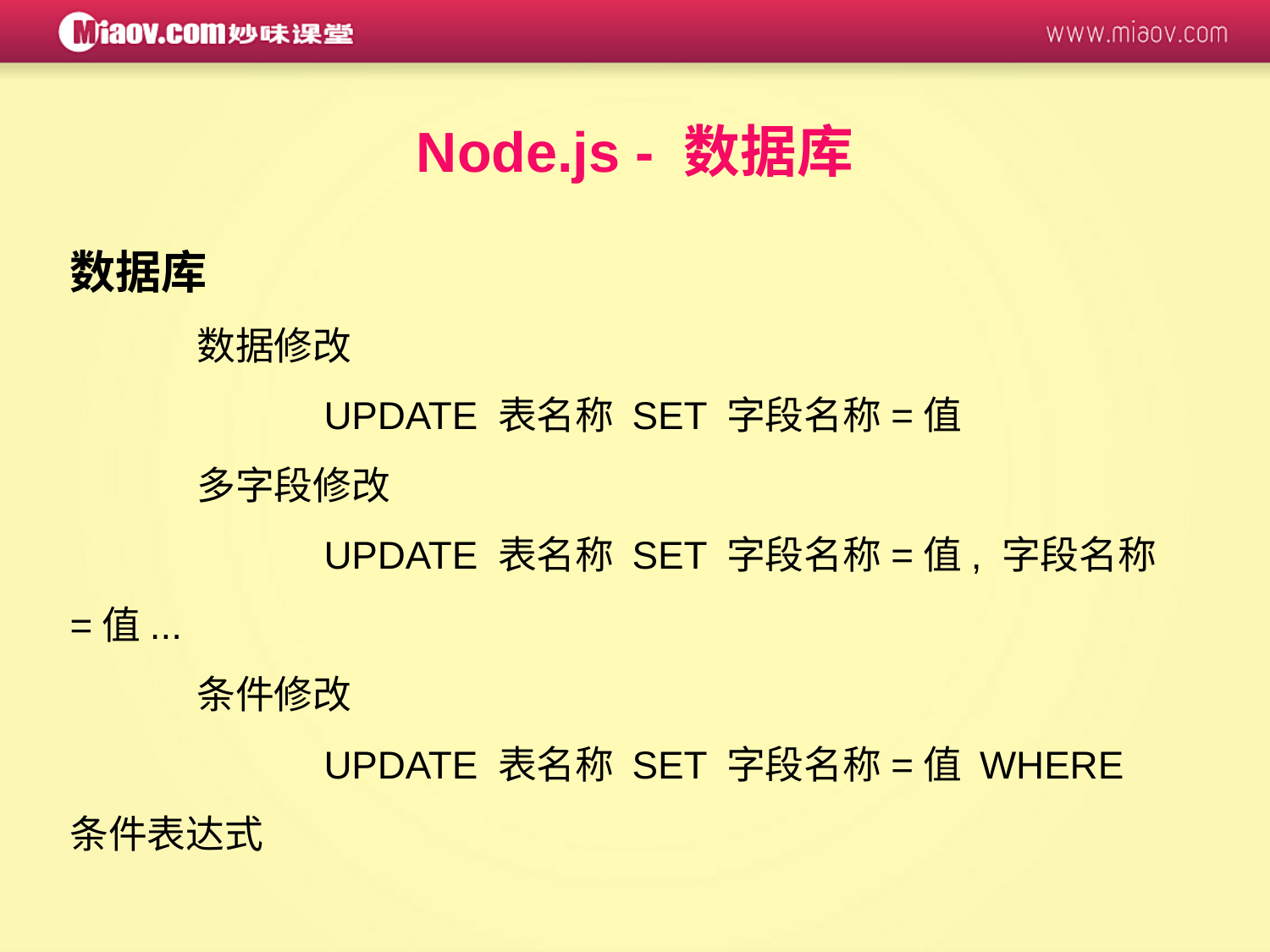

Node.js - 数据库
数据库
	数据修改
		UPDATE 表名称 SET 字段名称=值
	多字段修改
		UPDATE 表名称 SET 字段名称=值, 字段名称=值...
	条件修改
		UPDATE 表名称 SET 字段名称=值 WHERE 条件表达式